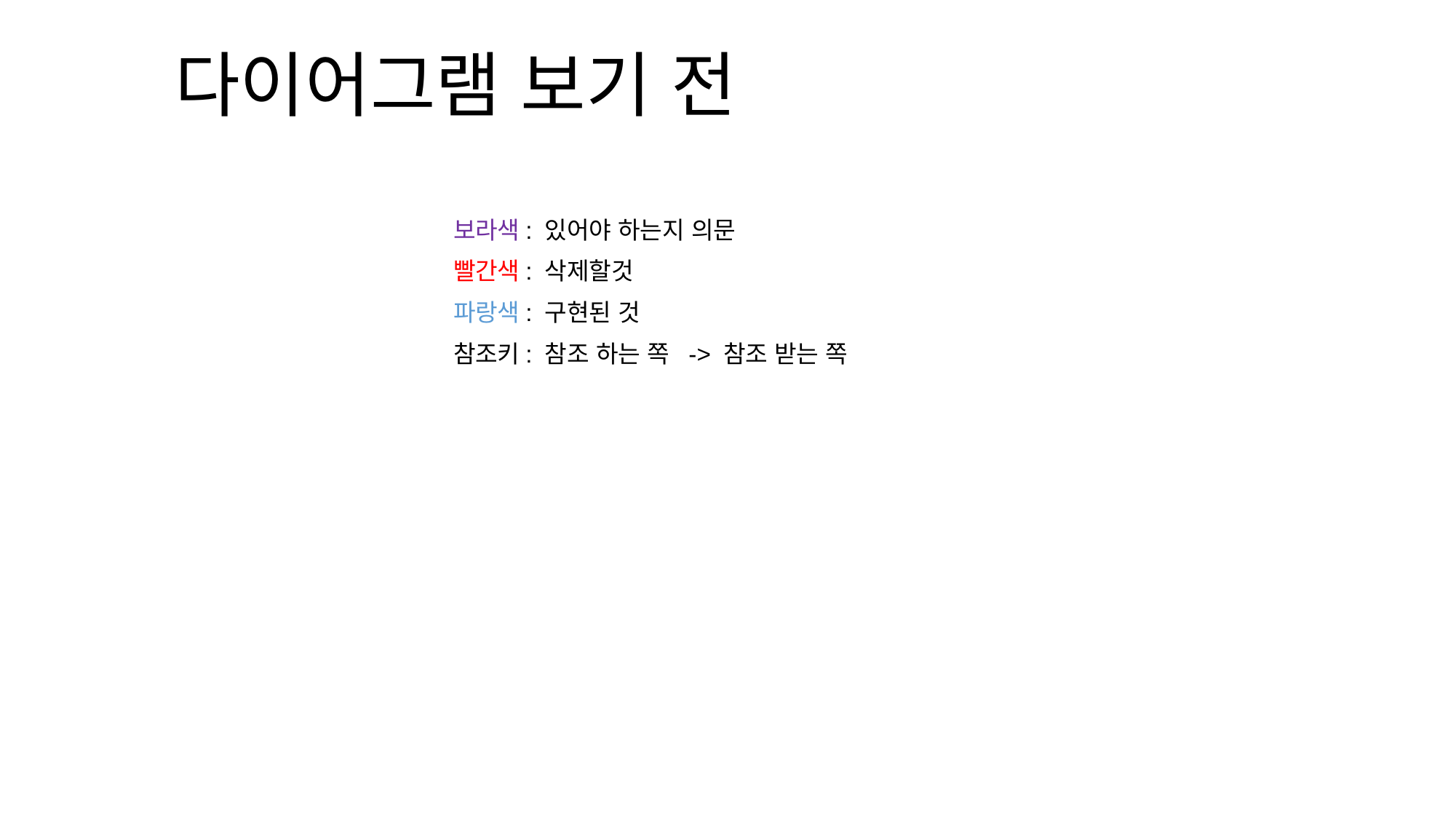

# 다이어그램 보기 전
보라색: 있어야 하는지 의문
빨간색: 삭제할것
파랑색: 구현된 것
참조키: 참조 하는 쪽  -> 참조 받는 쪽